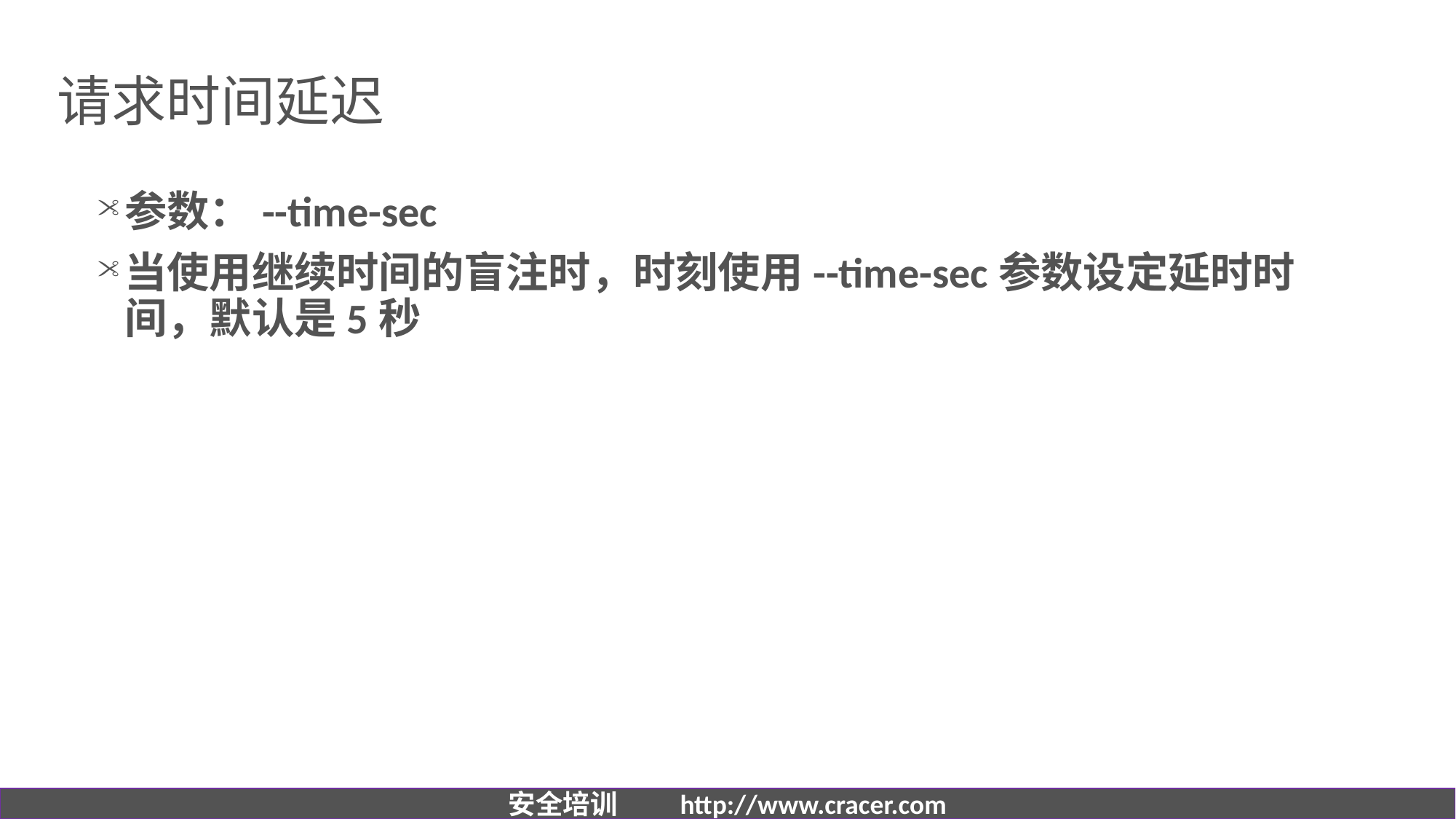

# 请求时间延迟
参数：--time-sec
当使用继续时间的盲注时，时刻使用--time-sec参数设定延时时间，默认是5秒